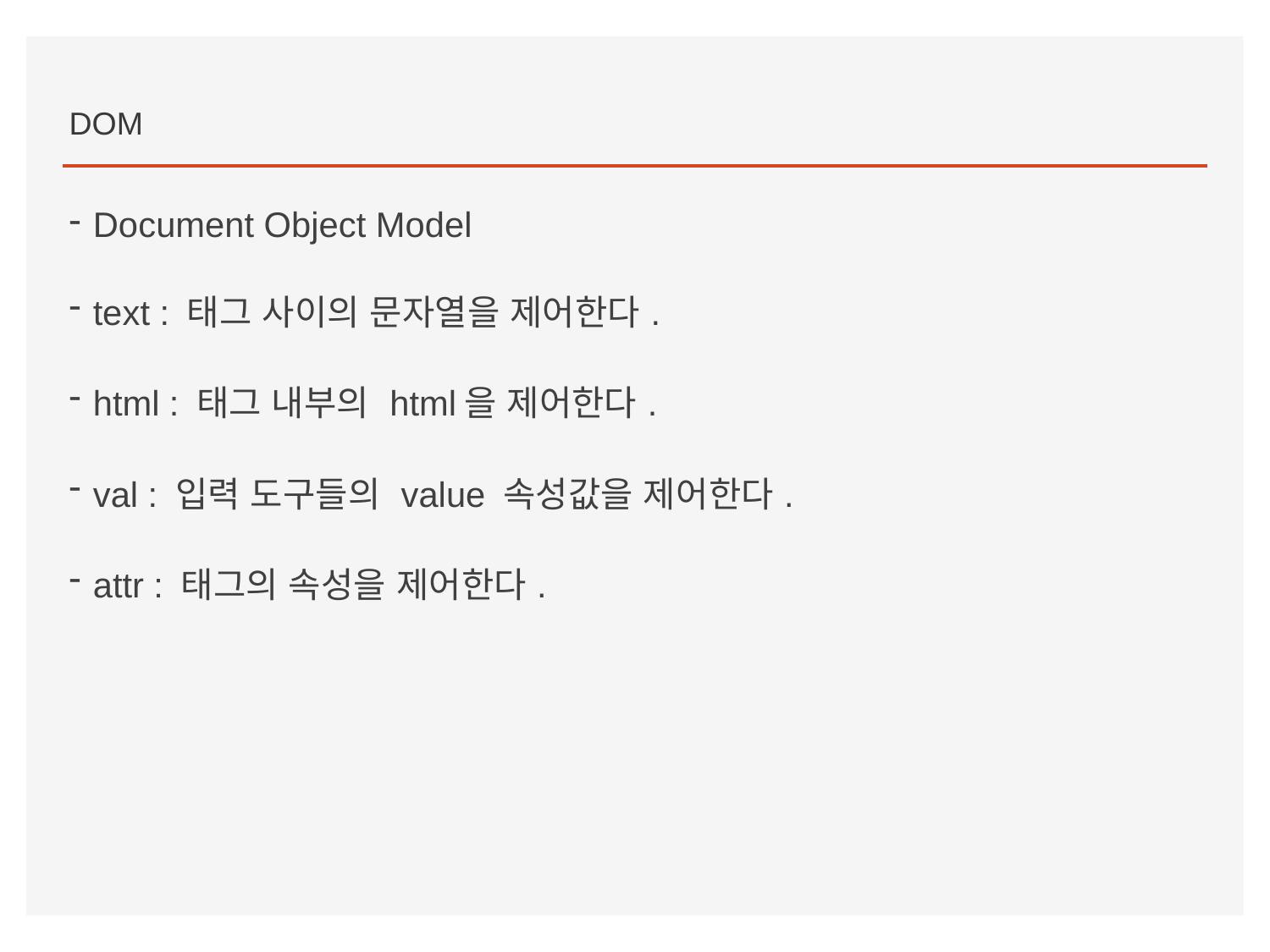

DOM
Document Object Model
text : 태그 사이의 문자열을 제어한다.
html : 태그 내부의 html을 제어한다.
val : 입력 도구들의 value 속성값을 제어한다.
attr : 태그의 속성을 제어한다.